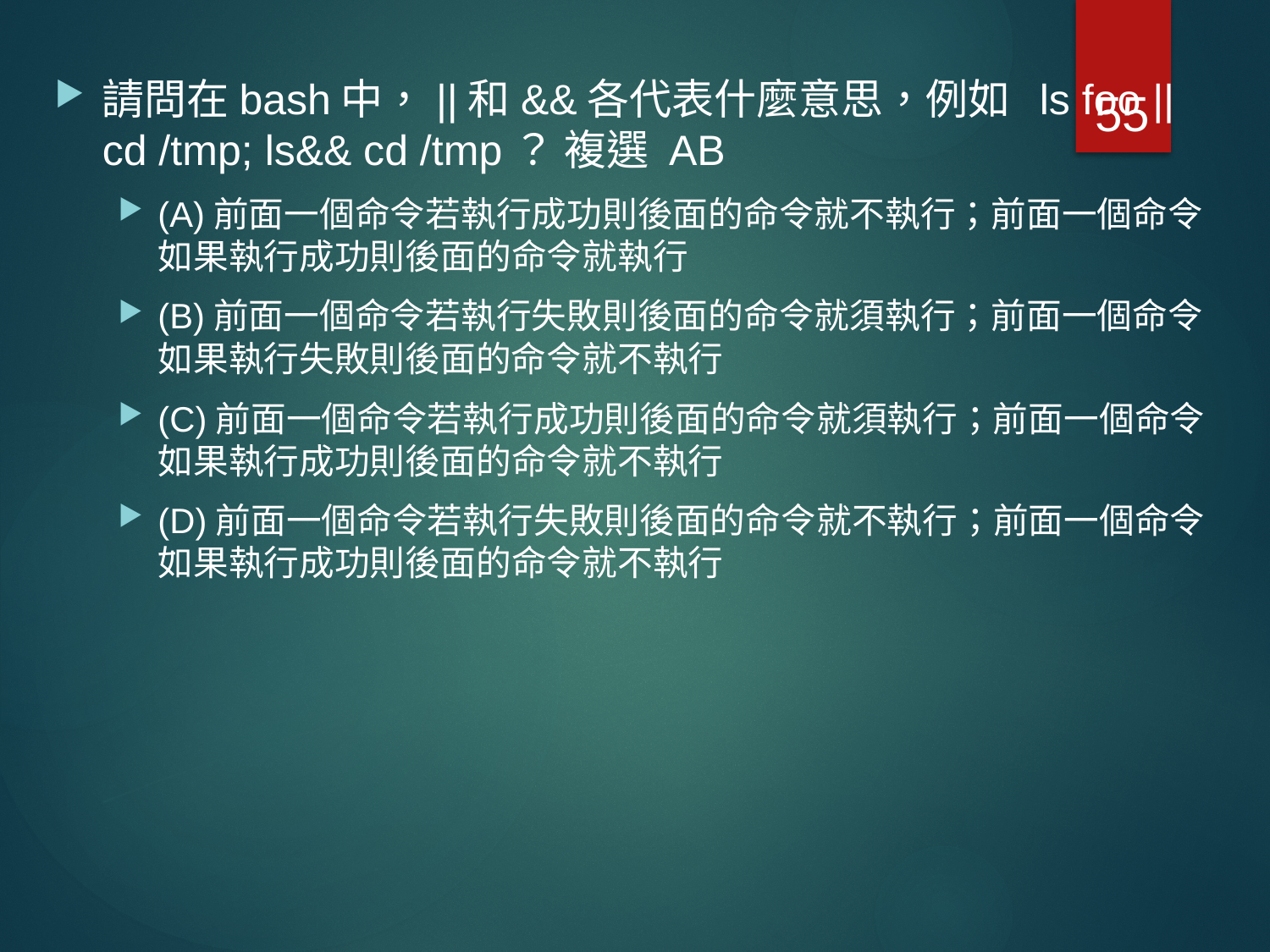

55
請問在bash中，||和&&各代表什麼意思，例如  ls foo || cd /tmp; ls&& cd /tmp？ 複選 AB
(A)前面一個命令若執行成功則後面的命令就不執行；前面一個命令如果執行成功則後面的命令就執行
(B)前面一個命令若執行失敗則後面的命令就須執行；前面一個命令如果執行失敗則後面的命令就不執行
(C)前面一個命令若執行成功則後面的命令就須執行；前面一個命令如果執行成功則後面的命令就不執行
(D)前面一個命令若執行失敗則後面的命令就不執行；前面一個命令如果執行成功則後面的命令就不執行